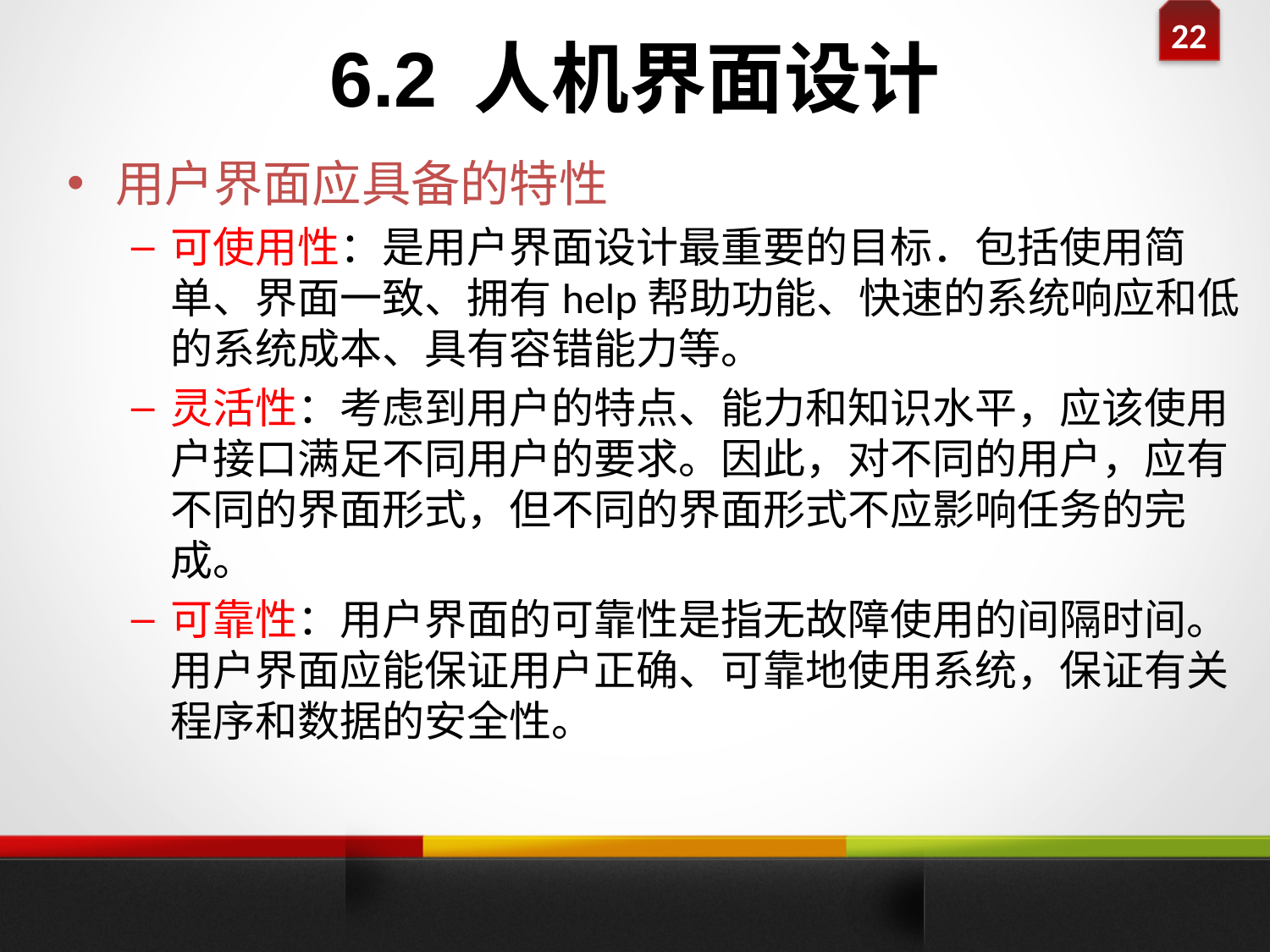

6.2 人机界面设计
#
用户界面应具备的特性
可使用性：是用户界面设计最重要的目标．包括使用简单、界面一致、拥有help帮助功能、快速的系统响应和低的系统成本、具有容错能力等。
灵活性：考虑到用户的特点、能力和知识水平，应该使用户接口满足不同用户的要求。因此，对不同的用户，应有不同的界面形式，但不同的界面形式不应影响任务的完成。
可靠性：用户界面的可靠性是指无故障使用的间隔时间。用户界面应能保证用户正确、可靠地使用系统，保证有关程序和数据的安全性。